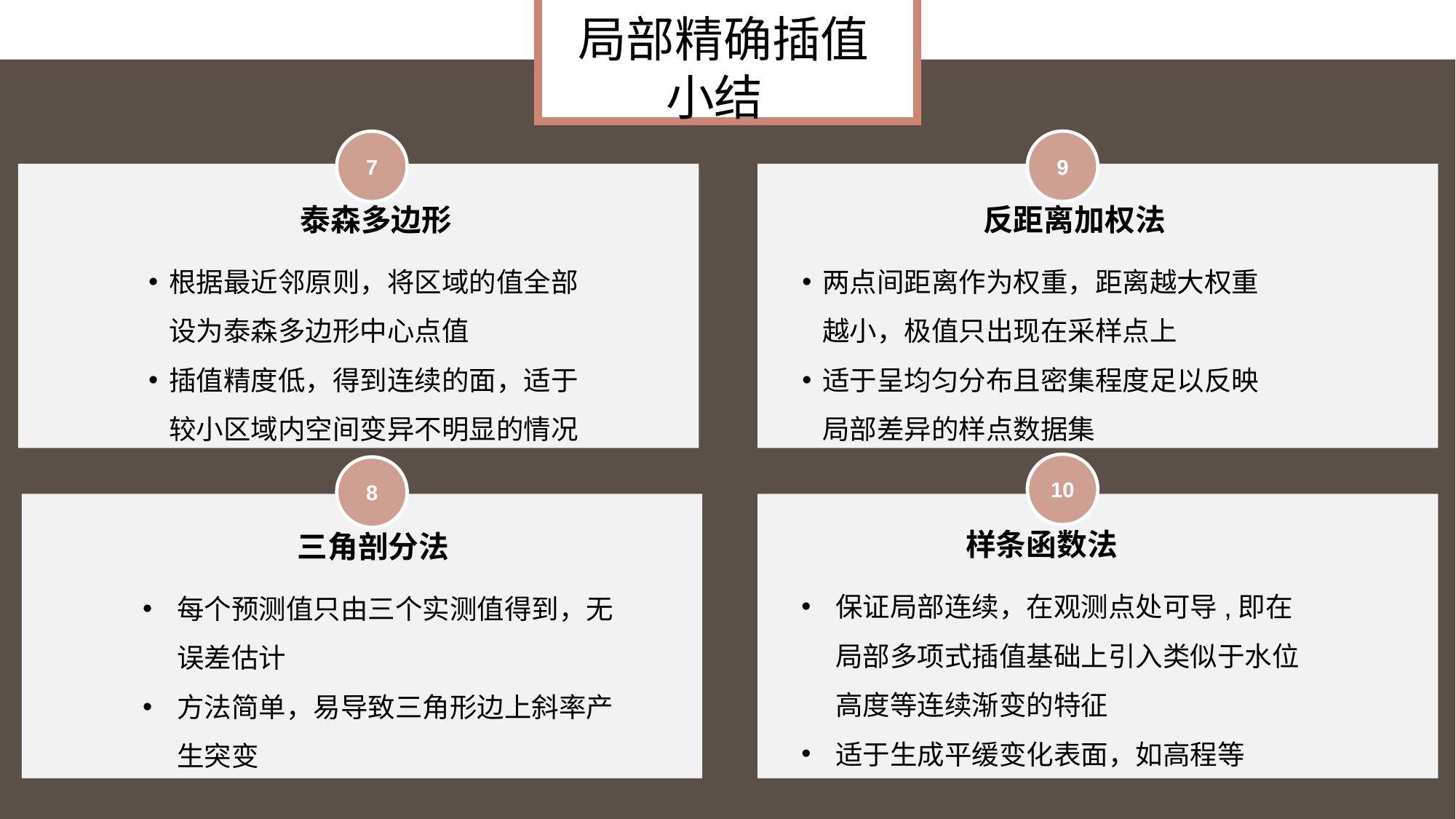

局部精确插值
       小结

9
7

反距离加权法
泰森多边形
两点间距离作为权重，距离越大权重越小，极值只出现在采样点上
适于呈均匀分布且密集程度足以反映局部差异的样点数据集
根据最近邻原则，将区域的值全部设为泰森多边形中心点值
插值精度低，得到连续的面，适于较小区域内空间变异不明显的情况
10
8

样条函数法
三角剖分法
保证局部连续，在观测点处可导,即在局部多项式插值基础上引入类似于水位高度等连续渐变的特征
适于生成平缓变化表面，如高程等
每个预测值只由三个实测值得到，无误差估计
方法简单，易导致三角形边上斜率产生突变